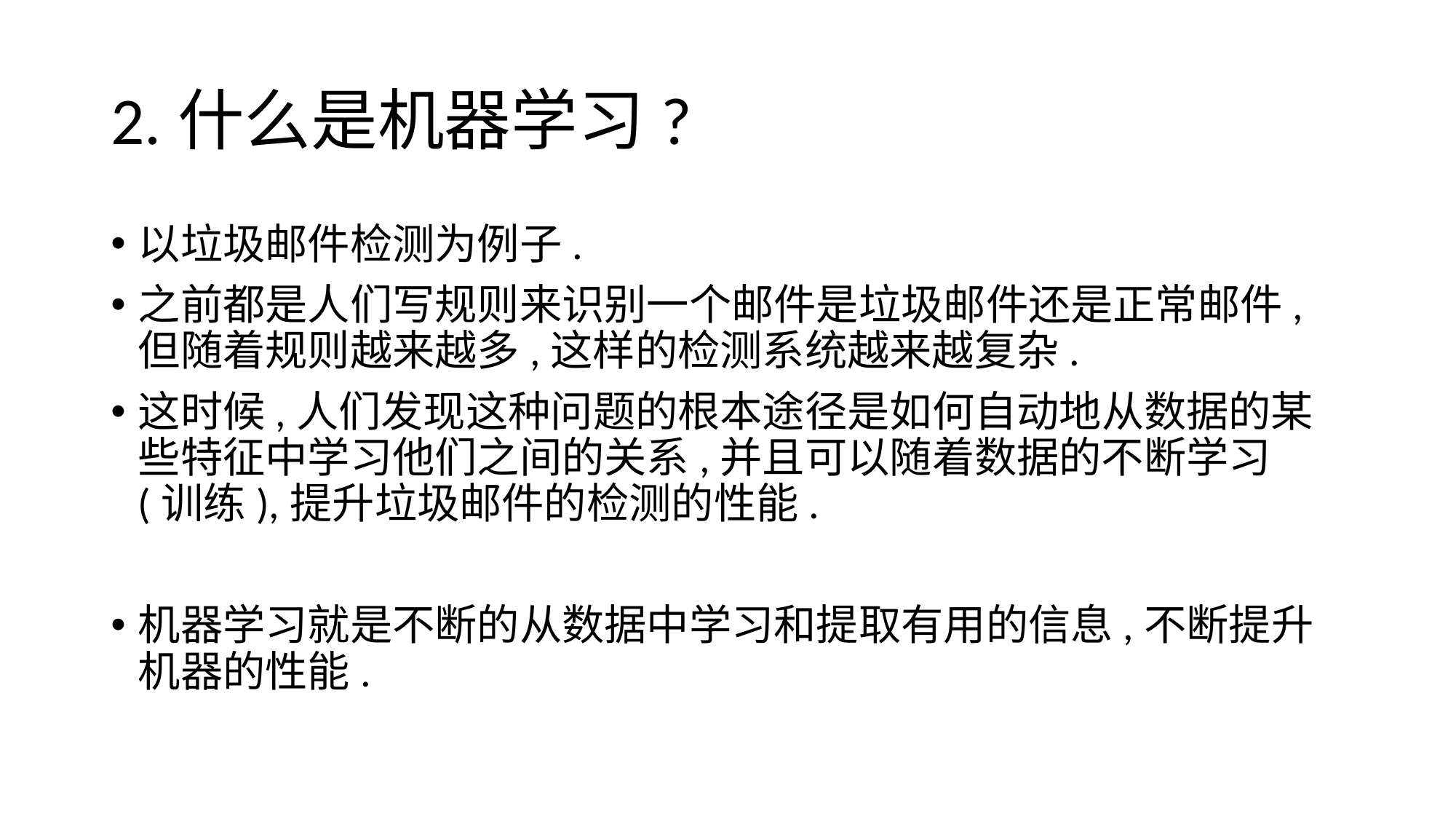

# 2.什么是机器学习?
以垃圾邮件检测为例子.
之前都是人们写规则来识别一个邮件是垃圾邮件还是正常邮件,但随着规则越来越多,这样的检测系统越来越复杂.
这时候,人们发现这种问题的根本途径是如何自动地从数据的某些特征中学习他们之间的关系,并且可以随着数据的不断学习(训练),提升垃圾邮件的检测的性能.

机器学习就是不断的从数据中学习和提取有用的信息,不断提升机器的性能.